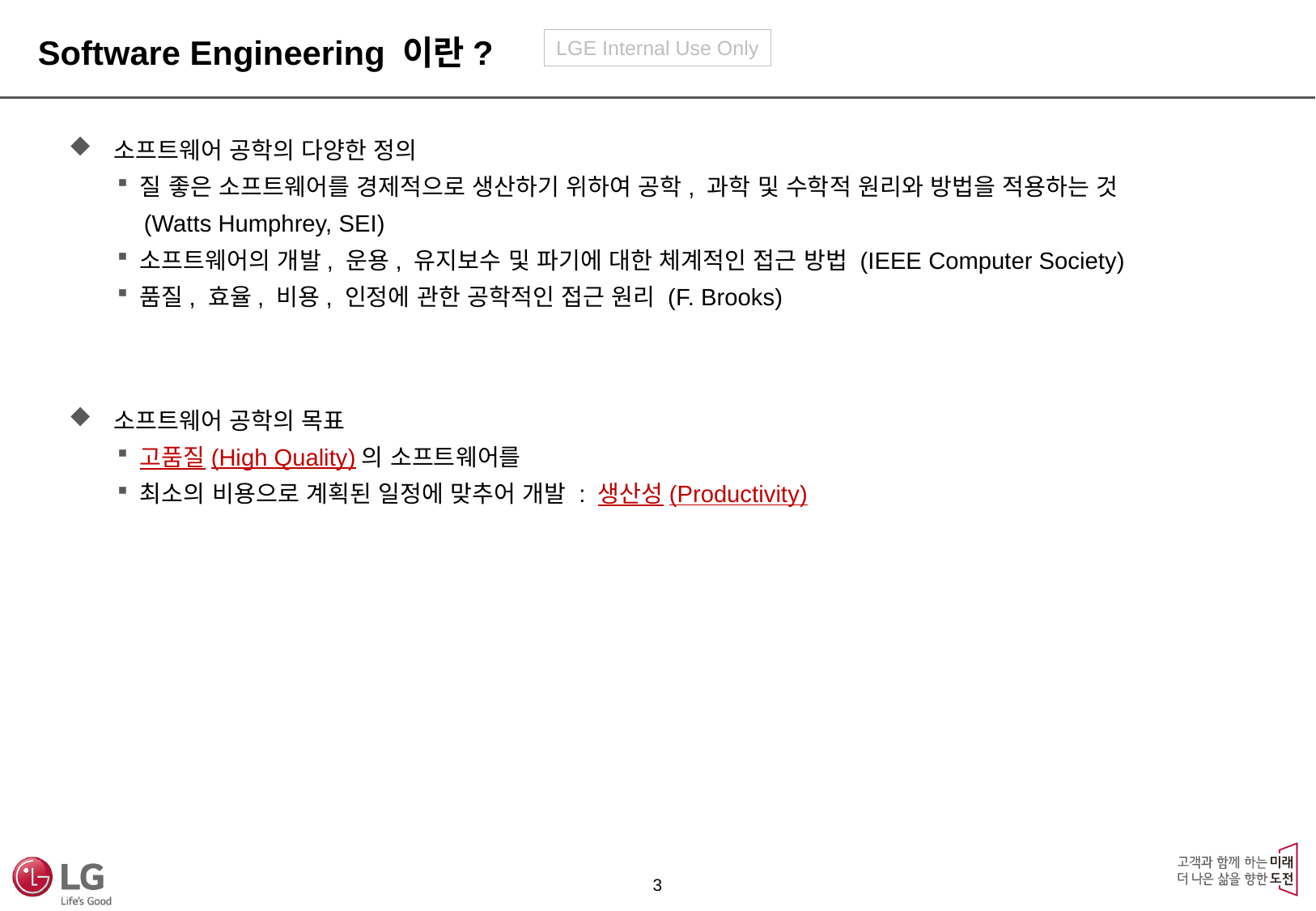

Software Engineering 이란?
  소프트웨어 공학의 다양한 정의
질 좋은 소프트웨어를 경제적으로 생산하기 위하여 공학, 과학 및 수학적 원리와 방법을 적용하는 것
    (Watts Humphrey, SEI)
소프트웨어의 개발, 운용, 유지보수 및 파기에 대한 체계적인 접근 방법 (IEEE Computer Society)
품질, 효율, 비용, 인정에 관한 공학적인 접근 원리 (F. Brooks)
  소프트웨어 공학의 목표
고품질(High Quality)의 소프트웨어를
최소의 비용으로 계획된 일정에 맞추어 개발 : 생산성(Productivity)
3